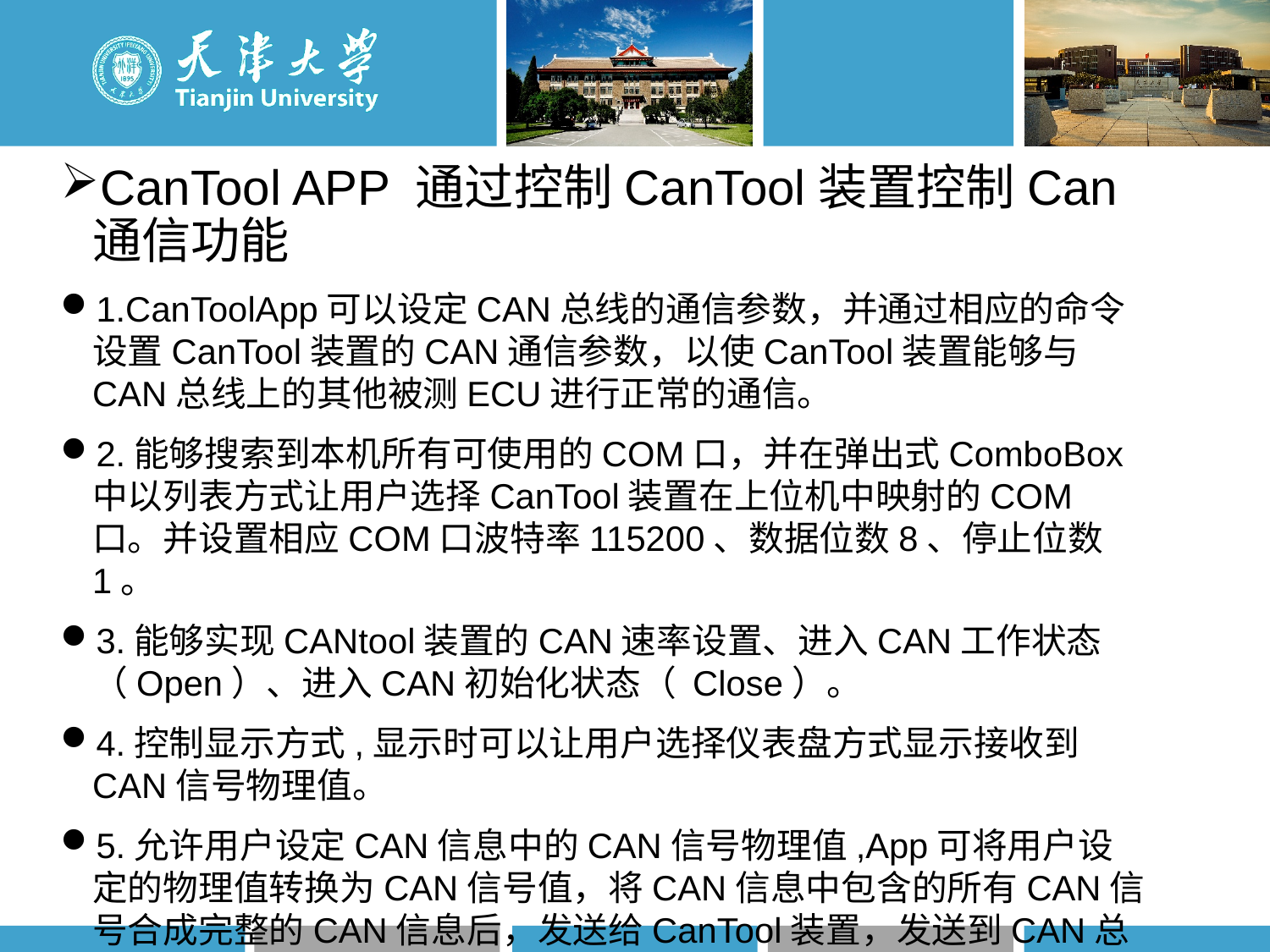

CanTool APP 通过控制CanTool装置控制Can通信功能
1.CanToolApp可以设定CAN总线的通信参数，并通过相应的命令设置CanTool装置的CAN通信参数，以使CanTool装置能够与CAN总线上的其他被测ECU进行正常的通信。
2.能够搜索到本机所有可使用的COM口，并在弹出式ComboBox中以列表方式让用户选择CanTool装置在上位机中映射的COM口。并设置相应COM口波特率115200、数据位数8、停止位数1。
3.能够实现CANtool装置的CAN速率设置、进入CAN工作状态（Open）、进入CAN初始化状态（ Close）。
4.控制显示方式,显示时可以让用户选择仪表盘方式显示接收到CAN信号物理值。
5.允许用户设定CAN信息中的CAN信号物理值,App可将用户设定的物理值转换为CAN信号值，将CAN信息中包含的所有CAN信号合成完整的CAN信息后，发送给CanTool装置，发送到CAN总线上。